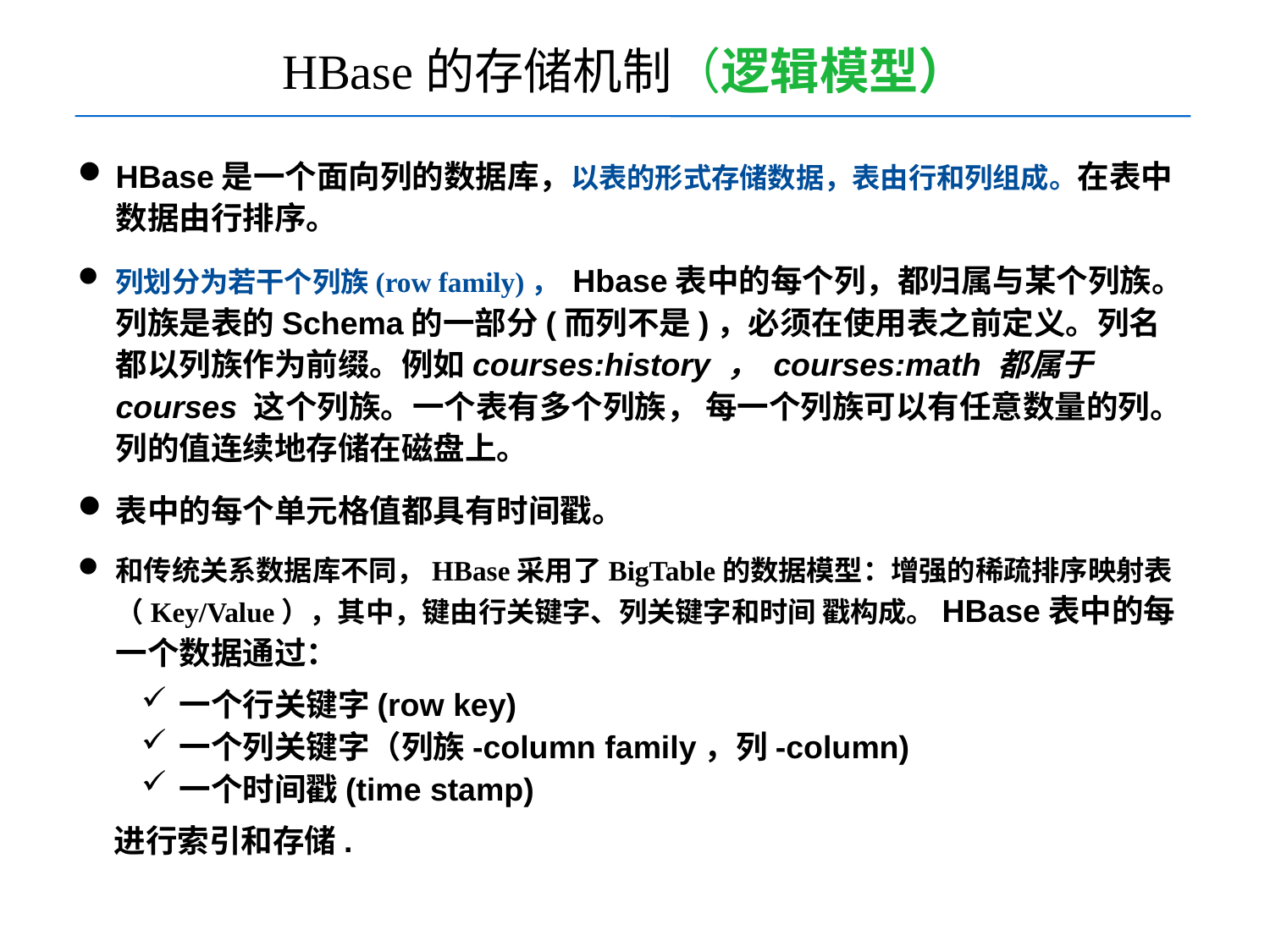

# HBase的存储机制（逻辑模型）
HBase是一个面向列的数据库，以表的形式存储数据，表由行和列组成。在表中数据由行排序。
列划分为若干个列族(row family)， Hbase表中的每个列，都归属与某个列族。列族是表的Schema的一部分(而列不是)，必须在使用表之前定义。列名都以列族作为前缀。例如courses:history ， courses:math 都属于 courses 这个列族。一个表有多个列族， 每一个列族可以有任意数量的列。列的值连续地存储在磁盘上。
表中的每个单元格值都具有时间戳。
和传统关系数据库不同，HBase采用了BigTable的数据模型：增强的稀疏排序映射表（Key/Value），其中，键由行关键字、列关键字和时间 戳构成。HBase表中的每一个数据通过：
一个行关键字(row key)
一个列关键字（列族-column family，列-column)
一个时间戳(time stamp)
    进行索引和存储.